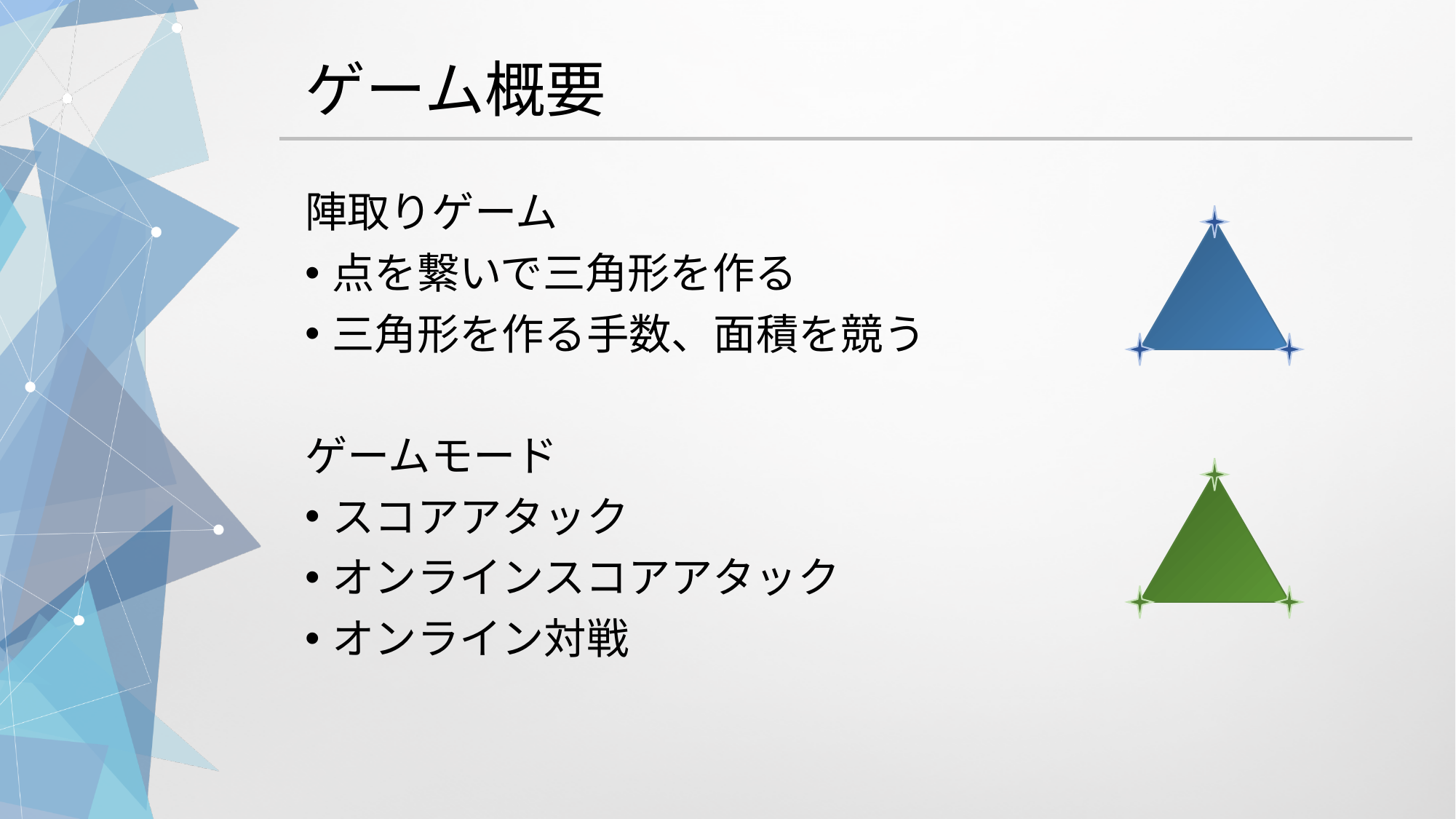

# ゲーム概要
陣取りゲーム
点を繋いで三角形を作る
三角形を作る手数、面積を競う

ゲームモード
スコアアタック
オンラインスコアアタック
オンライン対戦